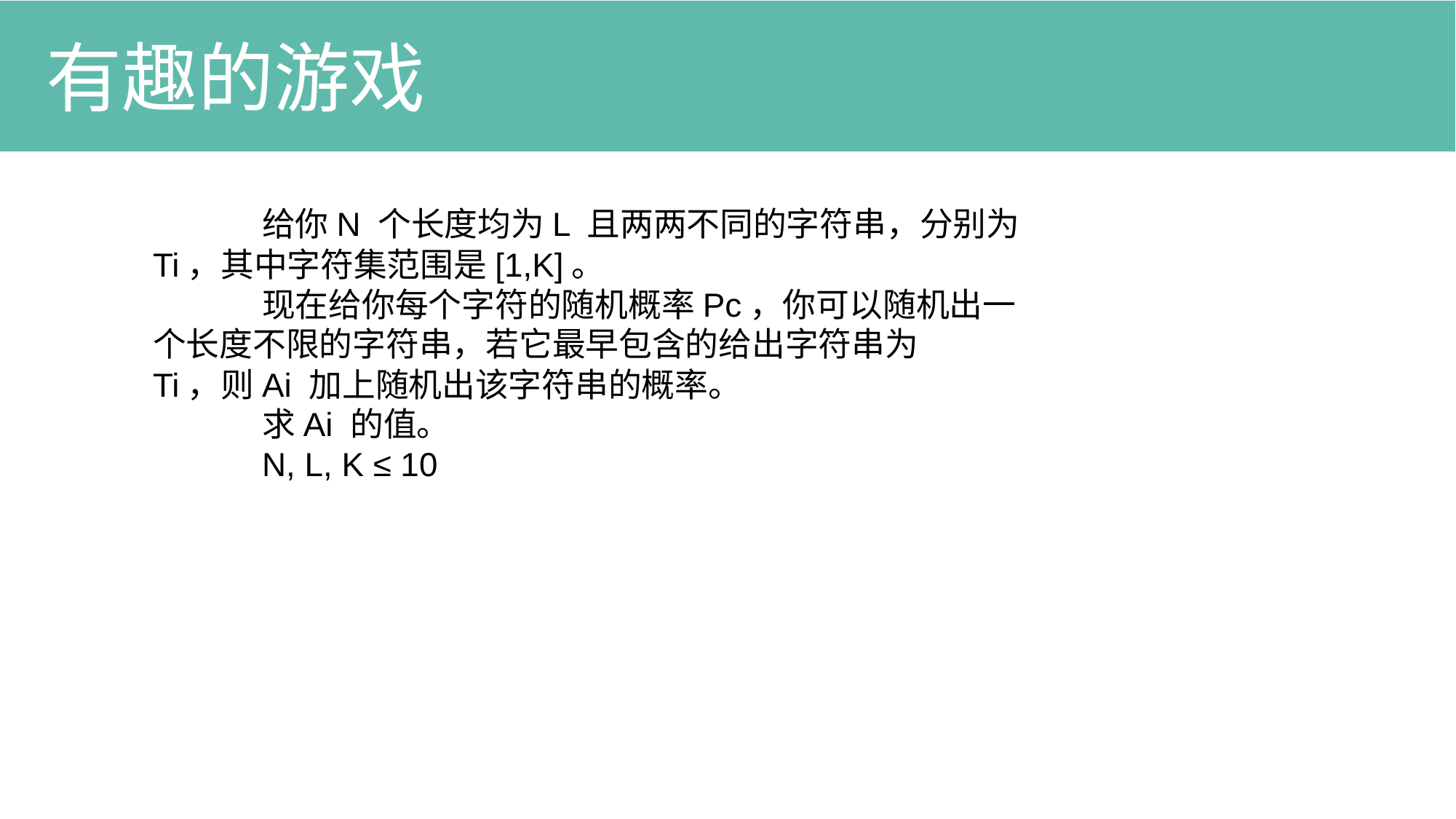

有趣的游戏
	给你N 个长度均为L 且两两不同的字符串，分别为
Ti，其中字符集范围是[1,K]。
	现在给你每个字符的随机概率Pc，你可以随机出一
个长度不限的字符串，若它最早包含的给出字符串为
Ti，则Ai 加上随机出该字符串的概率。
	求Ai 的值。
	N, L, K ≤ 10